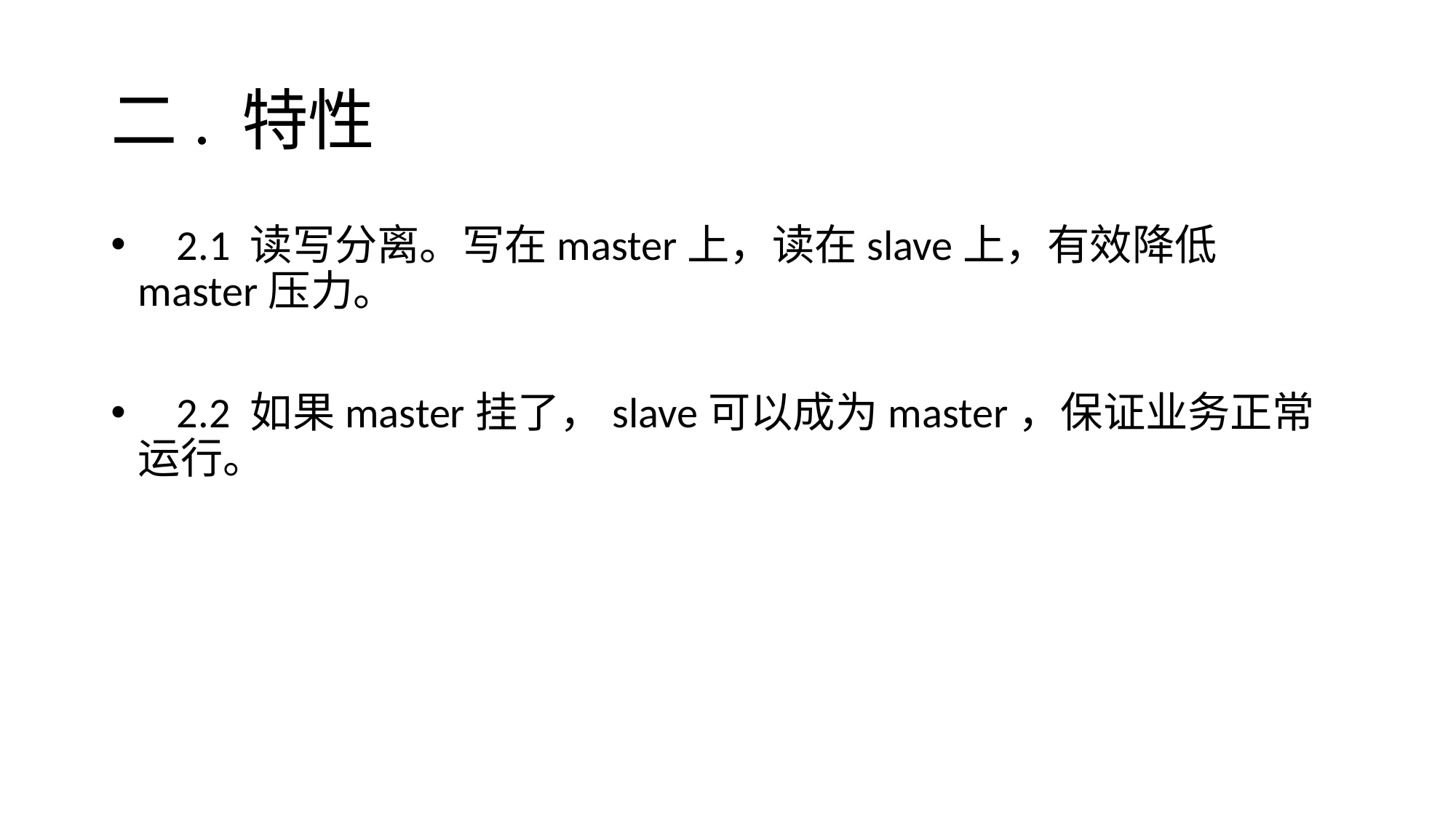

# 二. 特性
    2.1 读写分离。写在master上，读在slave上，有效降低master压力。

    2.2 如果master挂了，slave可以成为master，保证业务正常运行。